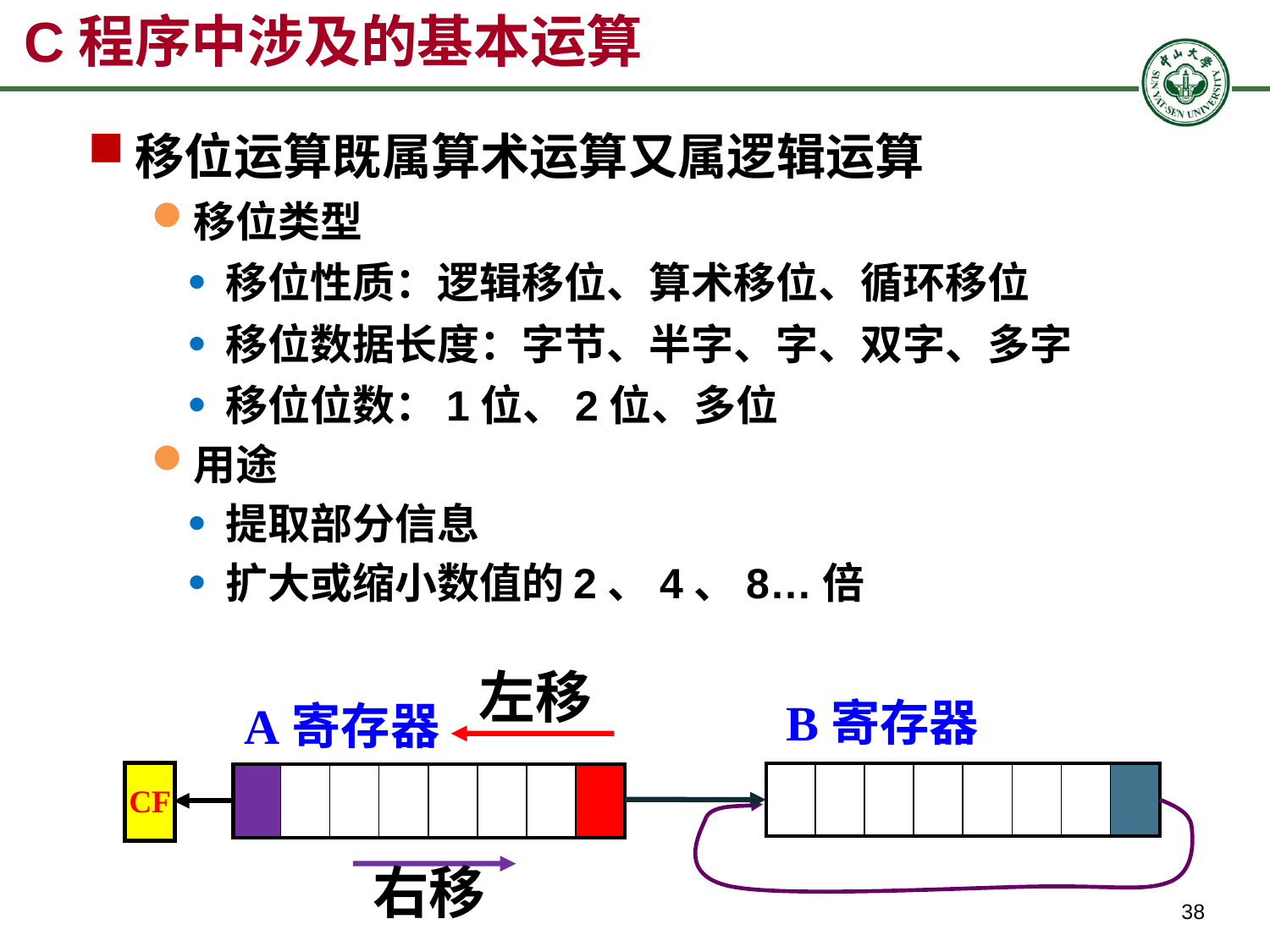

# C程序中涉及的基本运算
移位运算既属算术运算又属逻辑运算
移位类型
移位性质：逻辑移位、算术移位、循环移位
移位数据长度：字节、半字、字、双字、多字
移位位数：1位、2位、多位
用途
提取部分信息
扩大或缩小数值的2、4、8…倍

左移

B寄存器
A寄存器

|  |  |  |  |  |  |  |  |
| --- | --- | --- | --- | --- | --- | --- | --- |
|  |  |  |  |  |  |  |  |
| --- | --- | --- | --- | --- | --- | --- | --- |
CF

右移